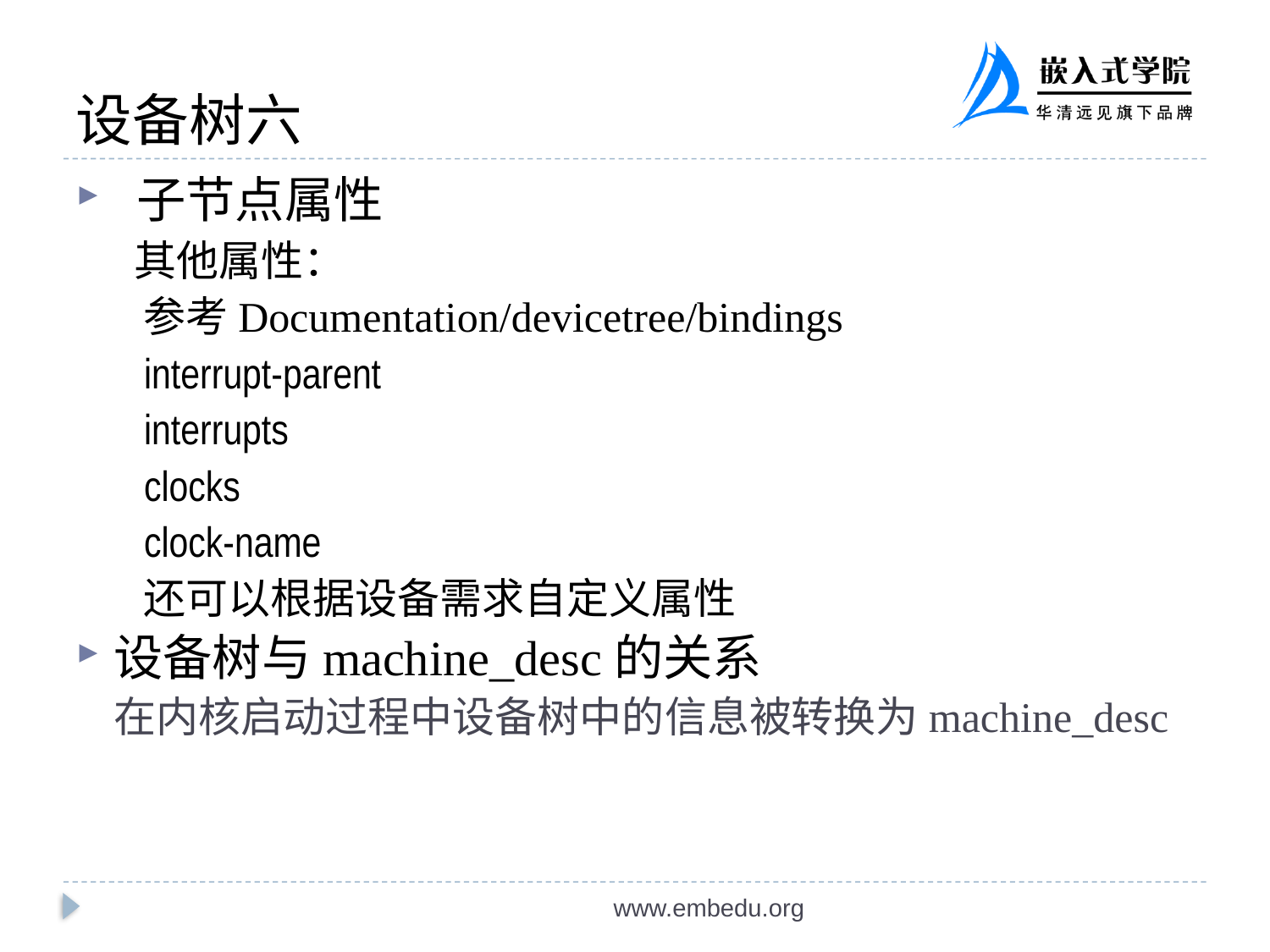

# 设备树六
 子节点属性
     其他属性：
      参考Documentation/devicetree/bindings
       interrupt-parent
       interrupts
       clocks
       clock-name
      还可以根据设备需求自定义属性
设备树与machine_desc的关系
在内核启动过程中设备树中的信息被转换为machine_desc
www.embedu.org